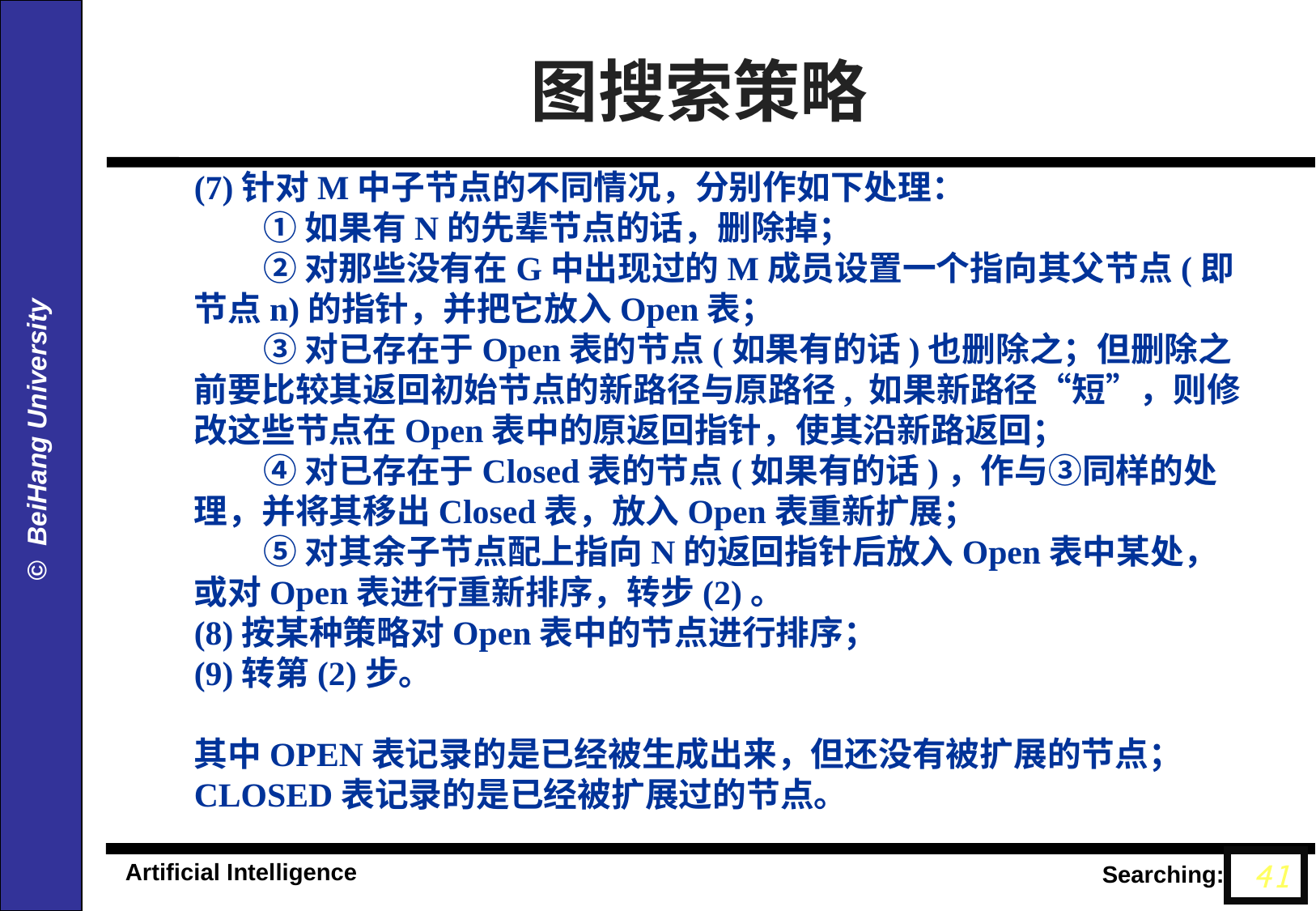

图搜索策略
(7)针对M中子节点的不同情况，分别作如下处理：
         ①如果有N的先辈节点的话，删除掉；
         ②对那些没有在G中出现过的M成员设置一个指向其父节点(即节点n)的指针，并把它放入Open表；
         ③对已存在于Open表的节点(如果有的话)也删除之；但删除之前要比较其返回初始节点的新路径与原路径, 如果新路径“短”，则修改这些节点在Open表中的原返回指针，使其沿新路返回；
         ④对已存在于Closed表的节点(如果有的话)，作与③同样的处理，并将其移出Closed表，放入Open表重新扩展；
         ⑤对其余子节点配上指向N的返回指针后放入Open表中某处，或对Open表进行重新排序，转步(2)。
(8)按某种策略对Open表中的节点进行排序；
(9)转第(2)步。

其中OPEN表记录的是已经被生成出来，但还没有被扩展的节点；CLOSED表记录的是已经被扩展过的节点。
41